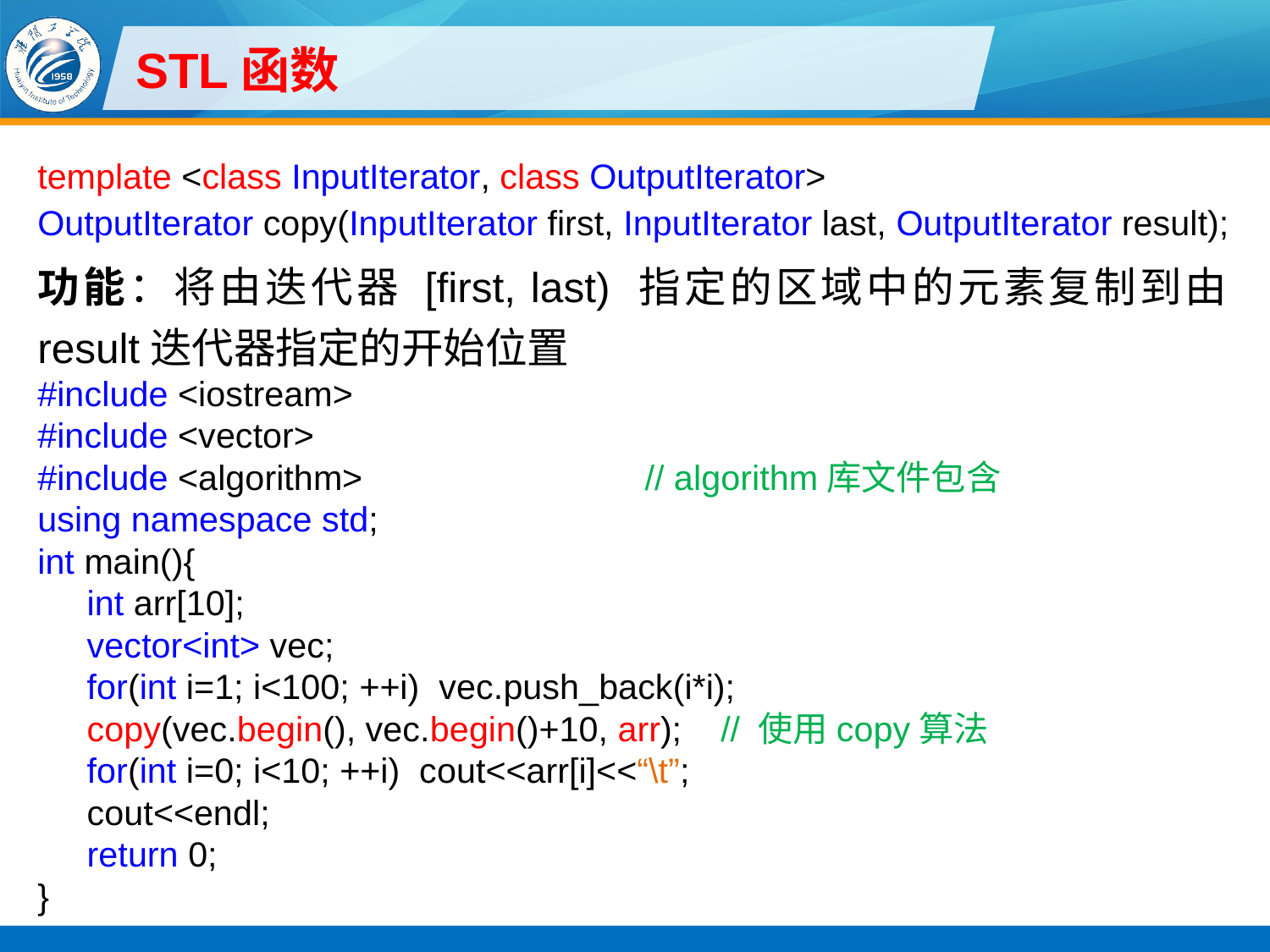

# STL函数
template <class InputIterator, class OutputIterator>
OutputIterator copy(InputIterator first, InputIterator last, OutputIterator result);
功能：将由迭代器 [first, last) 指定的区域中的元素复制到由result迭代器指定的开始位置
#include <iostream>
#include <vector>
#include <algorithm>                             // algorithm库文件包含
using namespace std;
int main(){
int arr[10];
vector<int> vec;
for(int i=1; i<100; ++i)  vec.push_back(i*i);
copy(vec.begin(), vec.begin()+10, arr);    // 使用copy算法
for(int i=0; i<10; ++i)  cout<<arr[i]<<“\t”;
cout<<endl;
return 0;
}